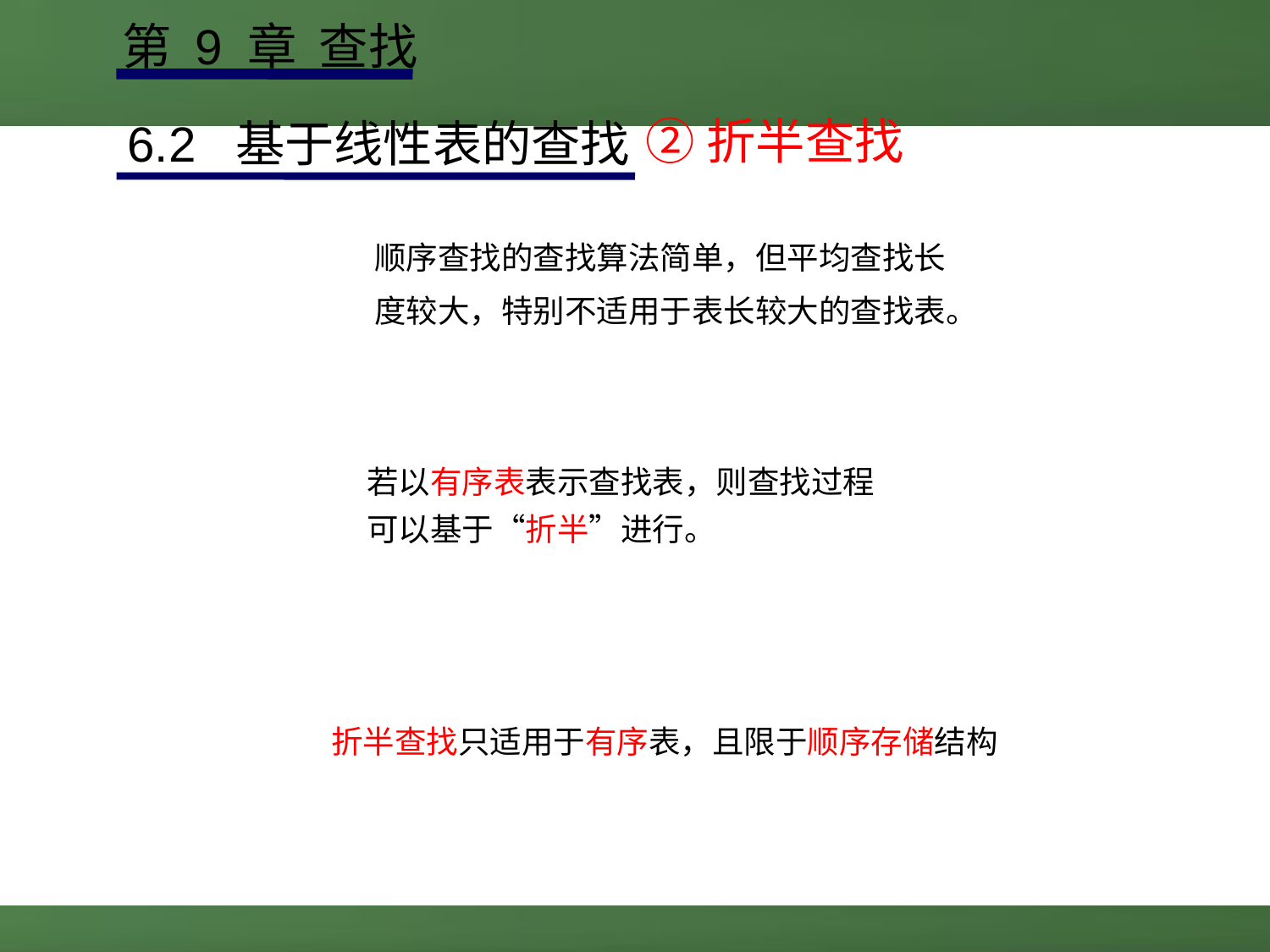

第 9 章  查找

②折半查找
6.2  基于线性表的查找

顺序查找的查找算法简单，但平均查找长
度较大，特别不适用于表长较大的查找表。
若以有序表表示查找表，则查找过程
可以基于“折半”进行。
折半查找只适用于有序表，且限于顺序存储结构